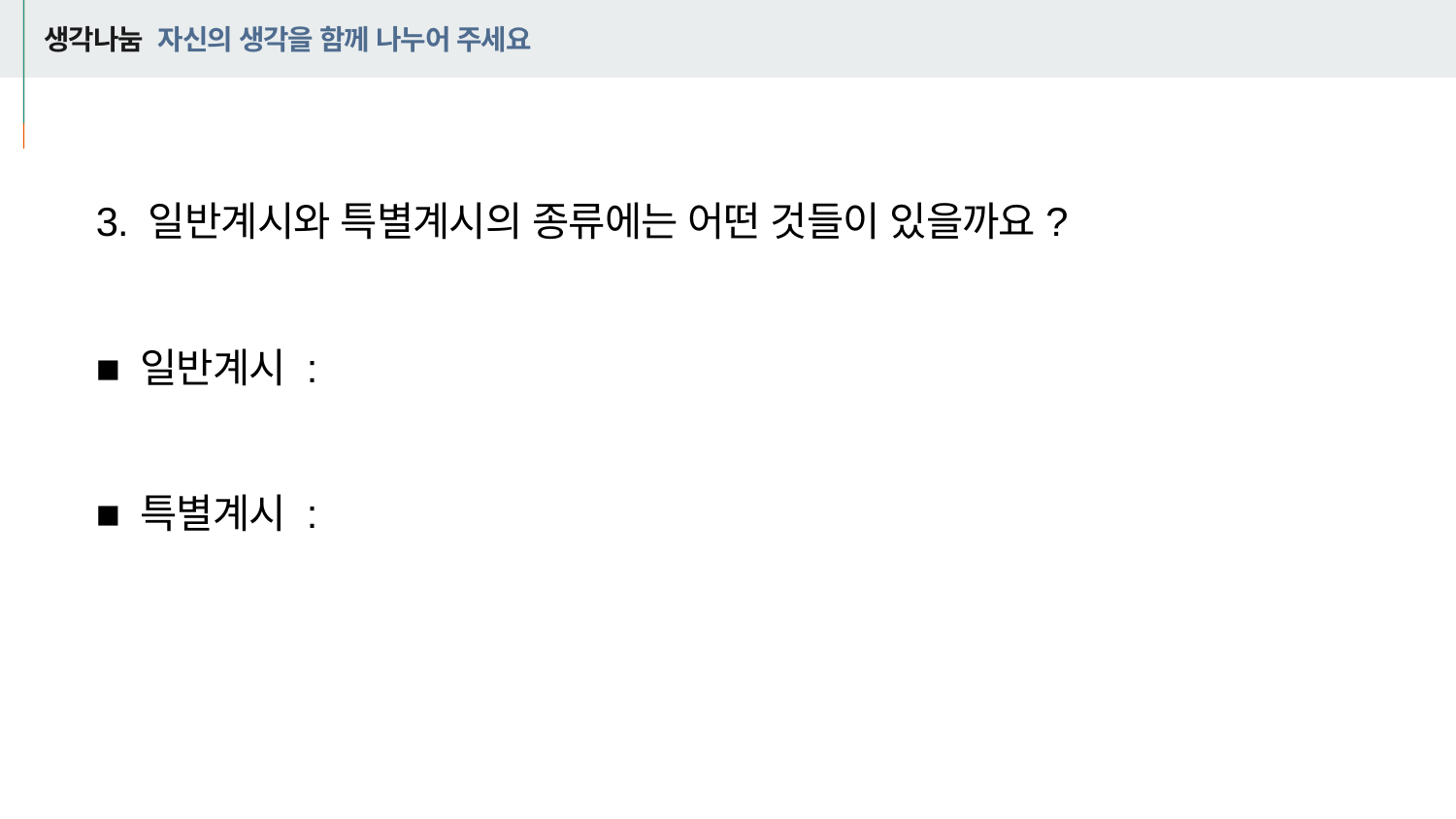

# 생각나눔  자신의 생각을 함께 나누어 주세요
3. 일반계시와 특별계시의 종류에는 어떤 것들이 있을까요?

■ 일반계시 :

■ 특별계시 :